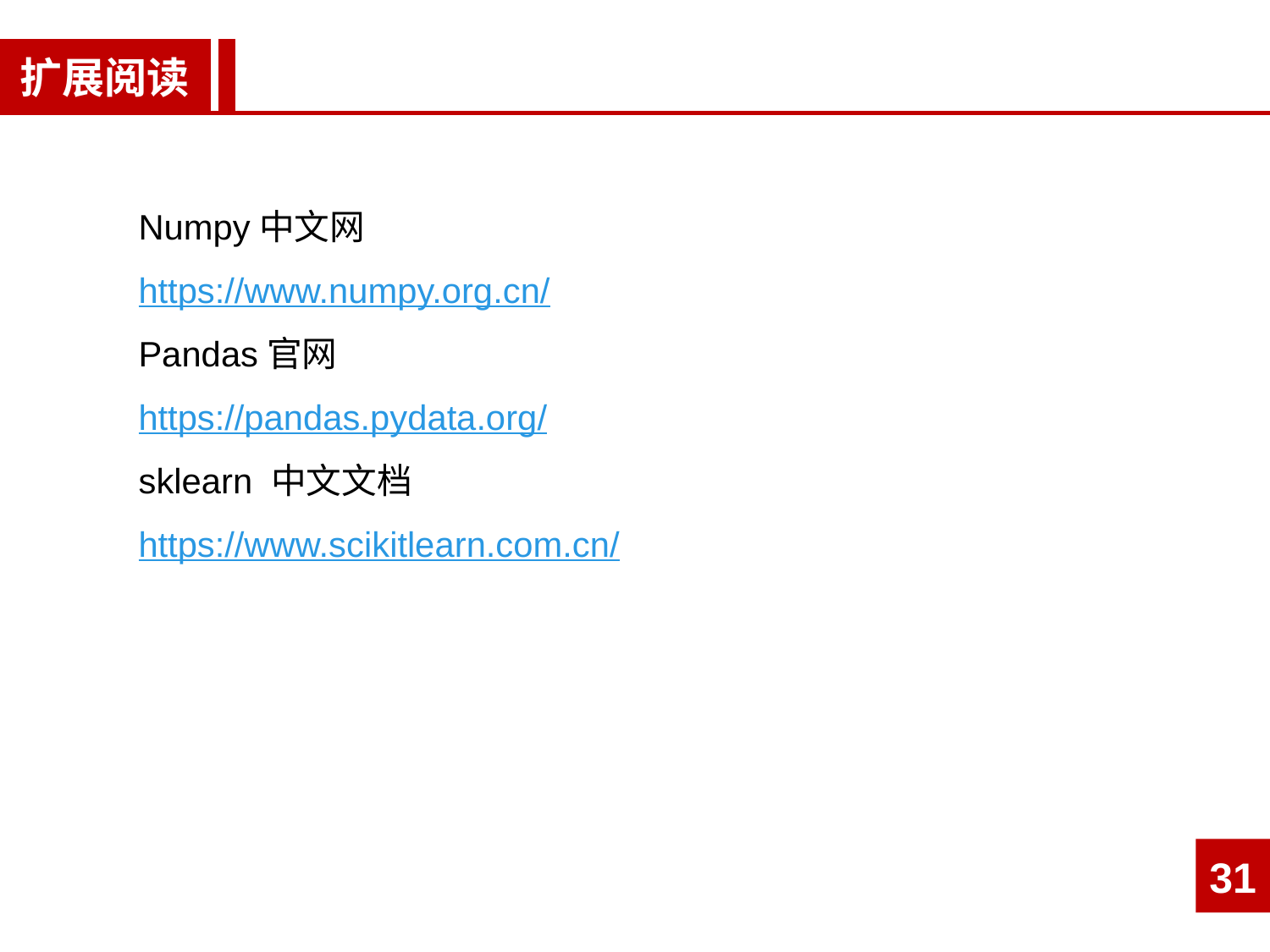

扩展阅读

Numpy中文网
https://www.numpy.org.cn/
Pandas官网
https://pandas.pydata.org/
sklearn 中文文档
https://www.scikitlearn.com.cn/
31